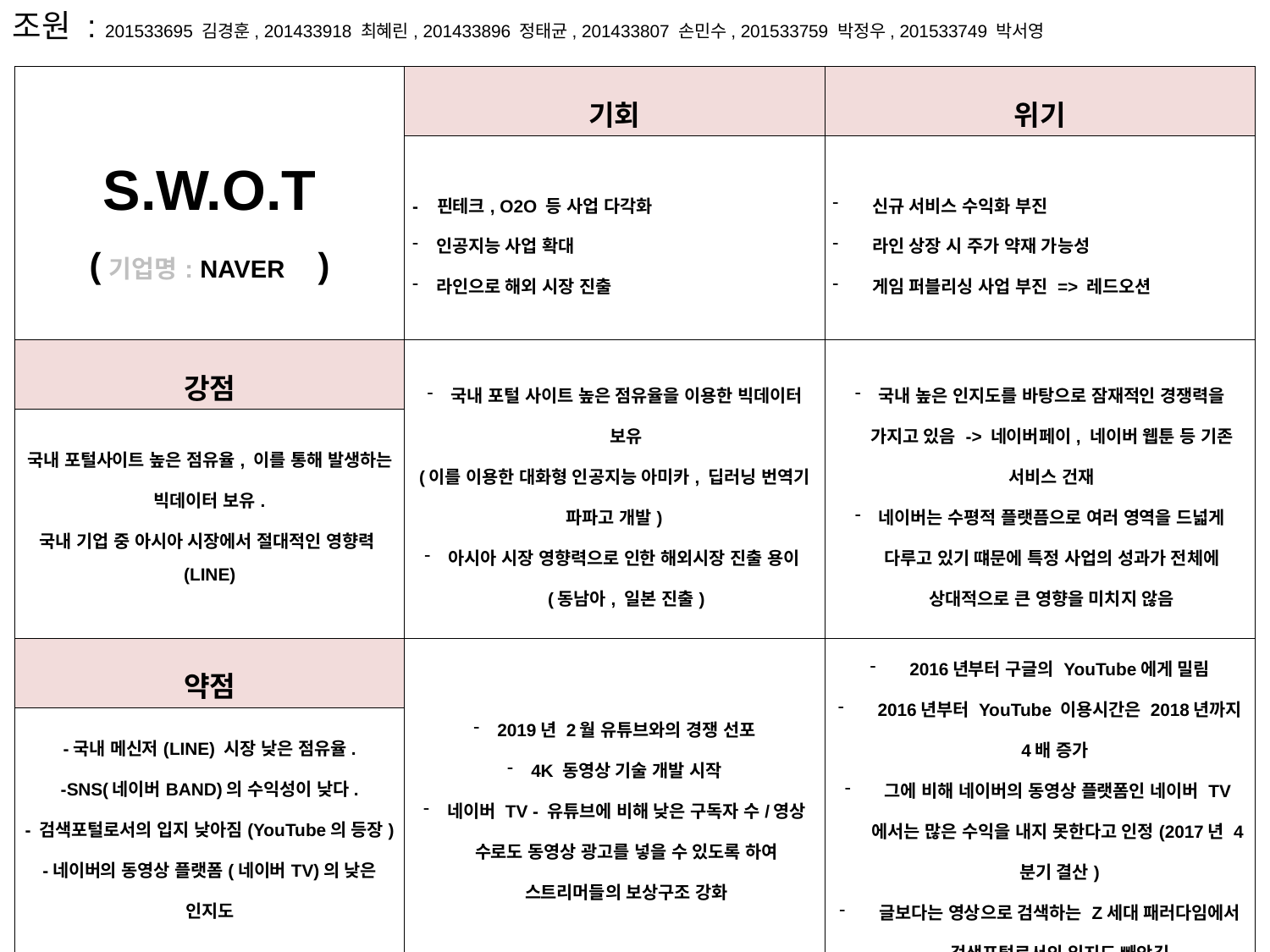

조원 : 201533695 김경훈, 201433918 최혜린, 201433896 정태균, 201433807 손민수, 201533759 박정우, 201533749 박서영
| S.W.O.T (기업명: NAVER ) | 기회 | 위기 |
| --- | --- | --- |
|  | - 핀테크, O2O 등 사업 다각화 인공지능 사업 확대 라인으로 해외 시장 진출 | 신규 서비스 수익화 부진 라인 상장 시 주가 약재 가능성 게임 퍼블리싱 사업 부진 => 레드오션 |
| 강점 | 국내 포털 사이트 높은 점유율을 이용한 빅데이터 보유 (이를 이용한 대화형 인공지능 아미카, 딥러닝 번역기 파파고 개발) 아시아 시장 영향력으로 인한 해외시장 진출 용이(동남아, 일본 진출) | 국내 높은 인지도를 바탕으로 잠재적인 경쟁력을 가지고 있음 -> 네이버페이, 네이버 웹툰 등 기존 서비스 건재 네이버는 수평적 플랫픔으로 여러 영역을 드넓게 다루고 있기 떄문에 특정 사업의 성과가 전체에 상대적으로 큰 영향을 미치지 않음 |
| 국내 포털사이트 높은 점유율, 이를 통해 발생하는 빅데이터 보유. 국내 기업 중 아시아 시장에서 절대적인 영향력(LINE) |  |  |
| 약점 | 2019년 2월 유튜브와의 경쟁 선포 4K 동영상 기술 개발 시작 네이버 TV - 유튜브에 비해 낮은 구독자 수/영상 수로도 동영상 광고를 넣을 수 있도록 하여 스트리머들의 보상구조 강화 | 2016년부터 구글의 YouTube에게 밀림 2016년부터 YouTube 이용시간은 2018년까지 4배 증가 그에 비해 네이버의 동영상 플랫폼인 네이버 TV에서는 많은 수익을 내지 못한다고 인정(2017년 4분기 결산) 글보다는 영상으로 검색하는 Z세대 패러다임에서 검색포털로서의 입지도 빼앗김 |
| -국내 메신저(LINE) 시장 낮은 점유율. -SNS(네이버BAND)의 수익성이 낮다. - 검색포털로서의 입지 낮아짐(YouTube의 등장) -네이버의 동영상 플랫폼(네이버TV)의 낮은 인지도 |  |  |